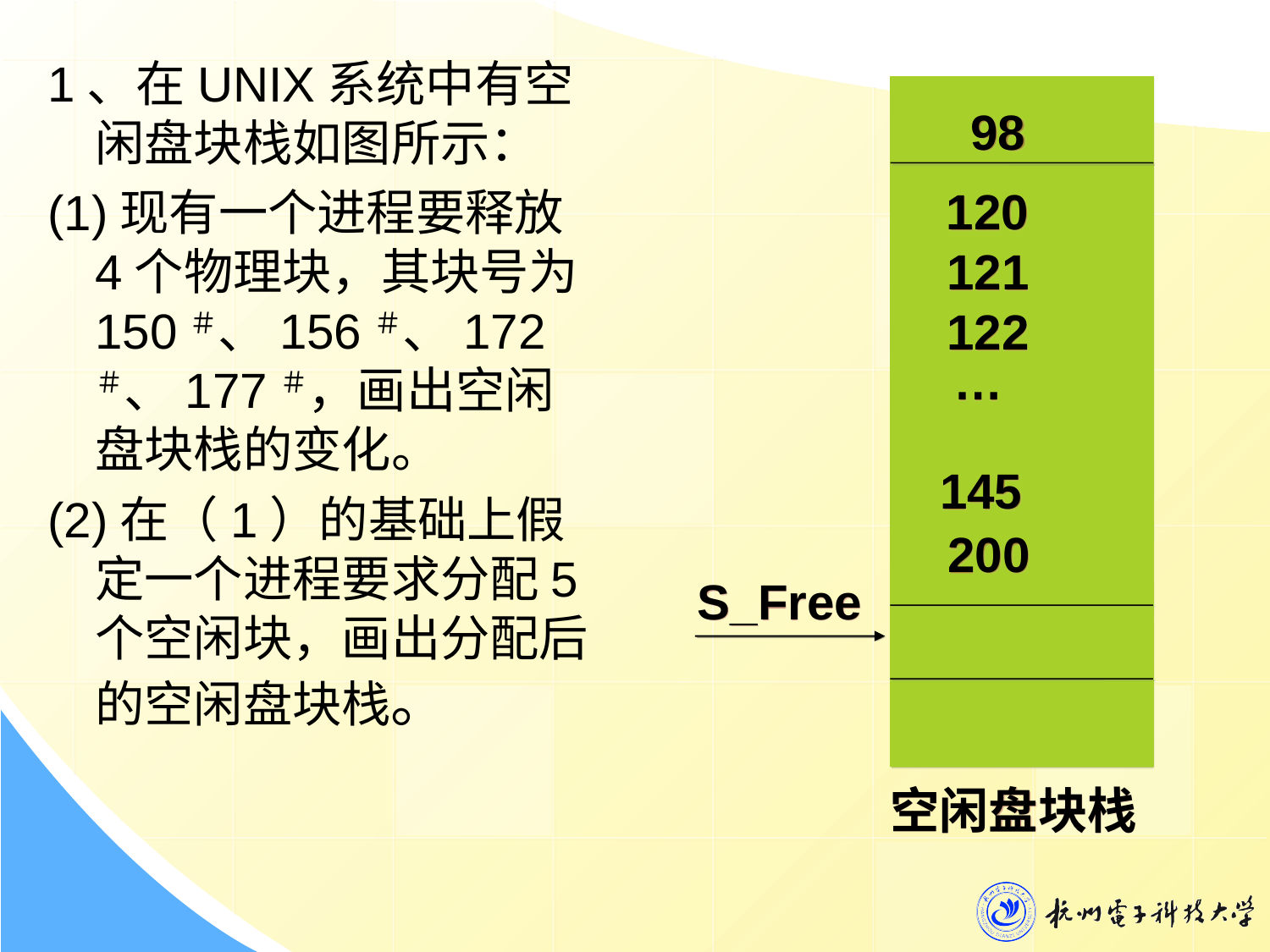

1、在UNIX系统中有空闲盘块栈如图所示：
(1)现有一个进程要释放4个物理块，其块号为150＃、156＃、172＃、177＃，画出空闲盘块栈的变化。
(2)在（1）的基础上假定一个进程要求分配5个空闲块，画出分配后的空闲盘块栈。

 98

120
121
122
…
145
200
S_Free

空闲盘块栈